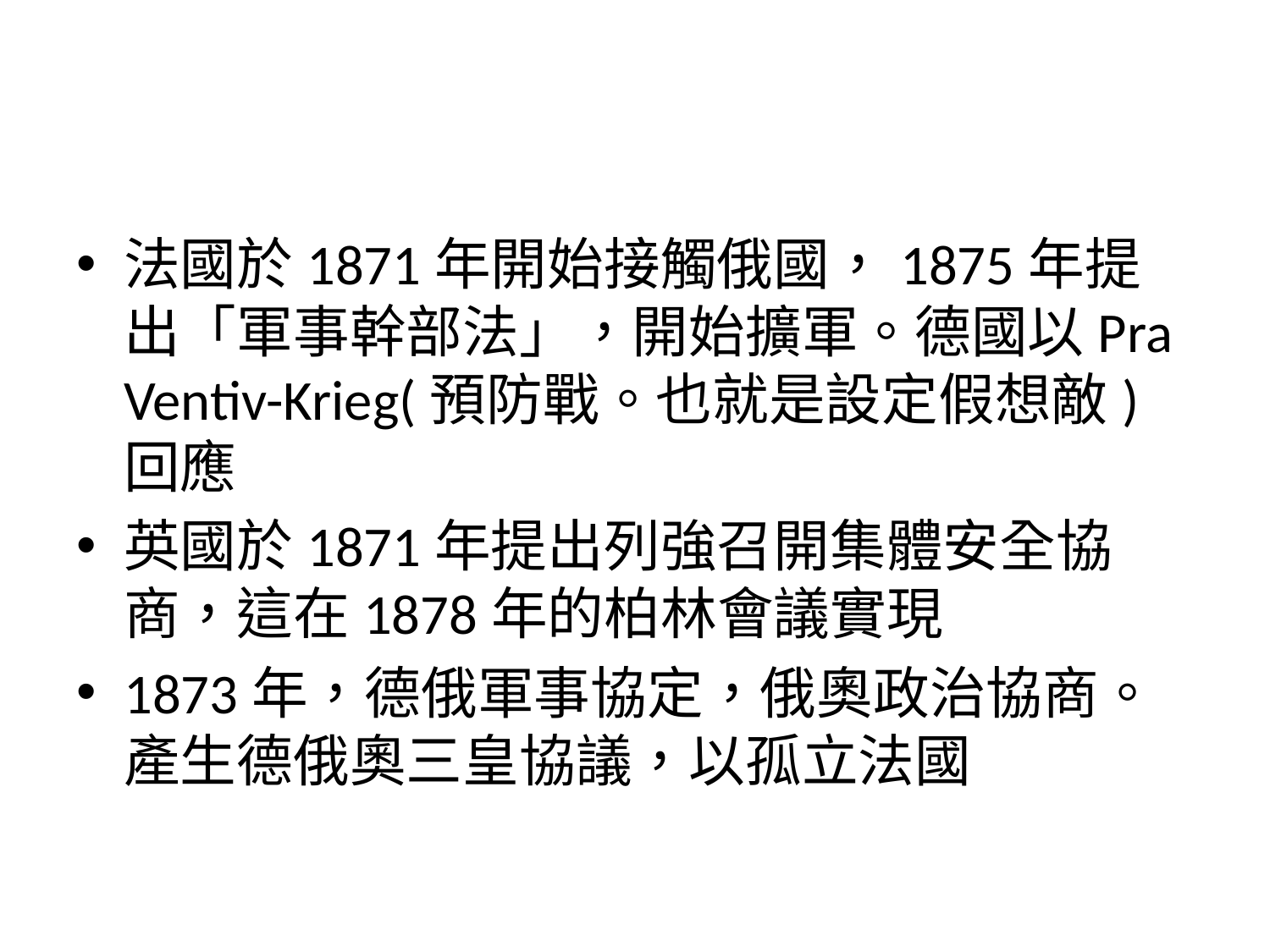

#
法國於1871年開始接觸俄國，1875年提出「軍事幹部法」，開始擴軍。德國以Pra Ventiv-Krieg(預防戰。也就是設定假想敵)回應
英國於1871年提出列強召開集體安全協商，這在1878年的柏林會議實現
1873年，德俄軍事協定，俄奧政治協商。產生德俄奧三皇協議，以孤立法國